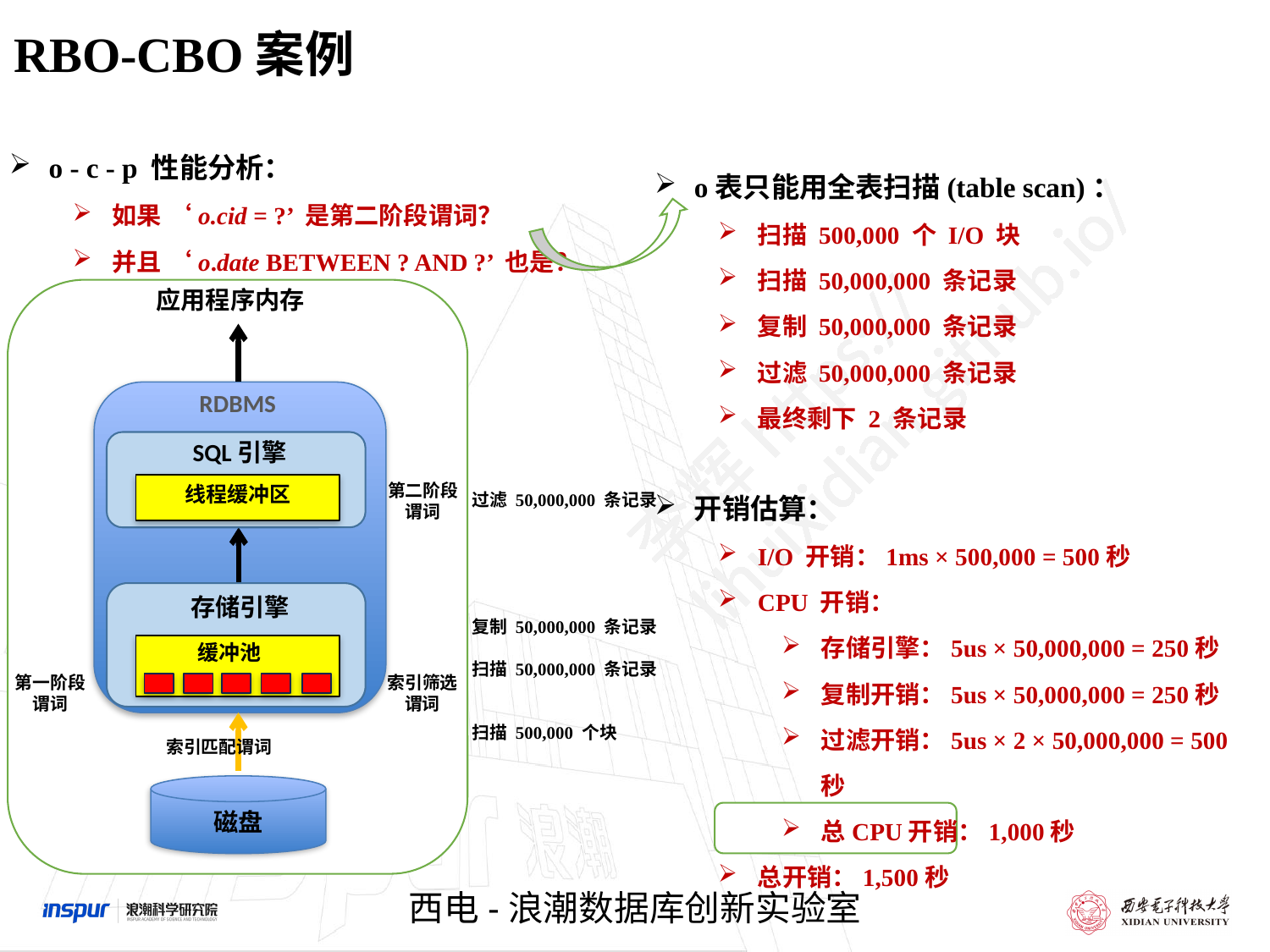

RBO-CBO案例

o - c - p 性能分析：
如果 ‘o.cid = ?’ 是第二阶段谓词？
并且 ‘o.date BETWEEN ? AND ?’ 也是？
o表只能用全表扫描(table scan)：
扫描 500,000 个 I/O 块
扫描 50,000,000 条记录
复制 50,000,000 条记录
过滤 50,000,000 条记录
最终剩下 2 条记录

应用程序内存

RDBMS
SQL引擎

第二阶段
谓词

线程缓冲区

存储引擎
缓冲池

第一阶段
谓词
索引筛选
谓词

索引匹配谓词
磁盘
开销估算：
I/O 开销：1ms × 500,000 = 500秒
CPU 开销：
存储引擎：5us × 50,000,000 = 250秒
复制开销：5us × 50,000,000 = 250秒
过滤开销：5us × 2 × 50,000,000 = 500秒
总CPU开销：1,000秒
总开销：1,500秒
过滤 50,000,000 条记录

复制 50,000,000 条记录

扫描 50,000,000 条记录

扫描 500,000 个块